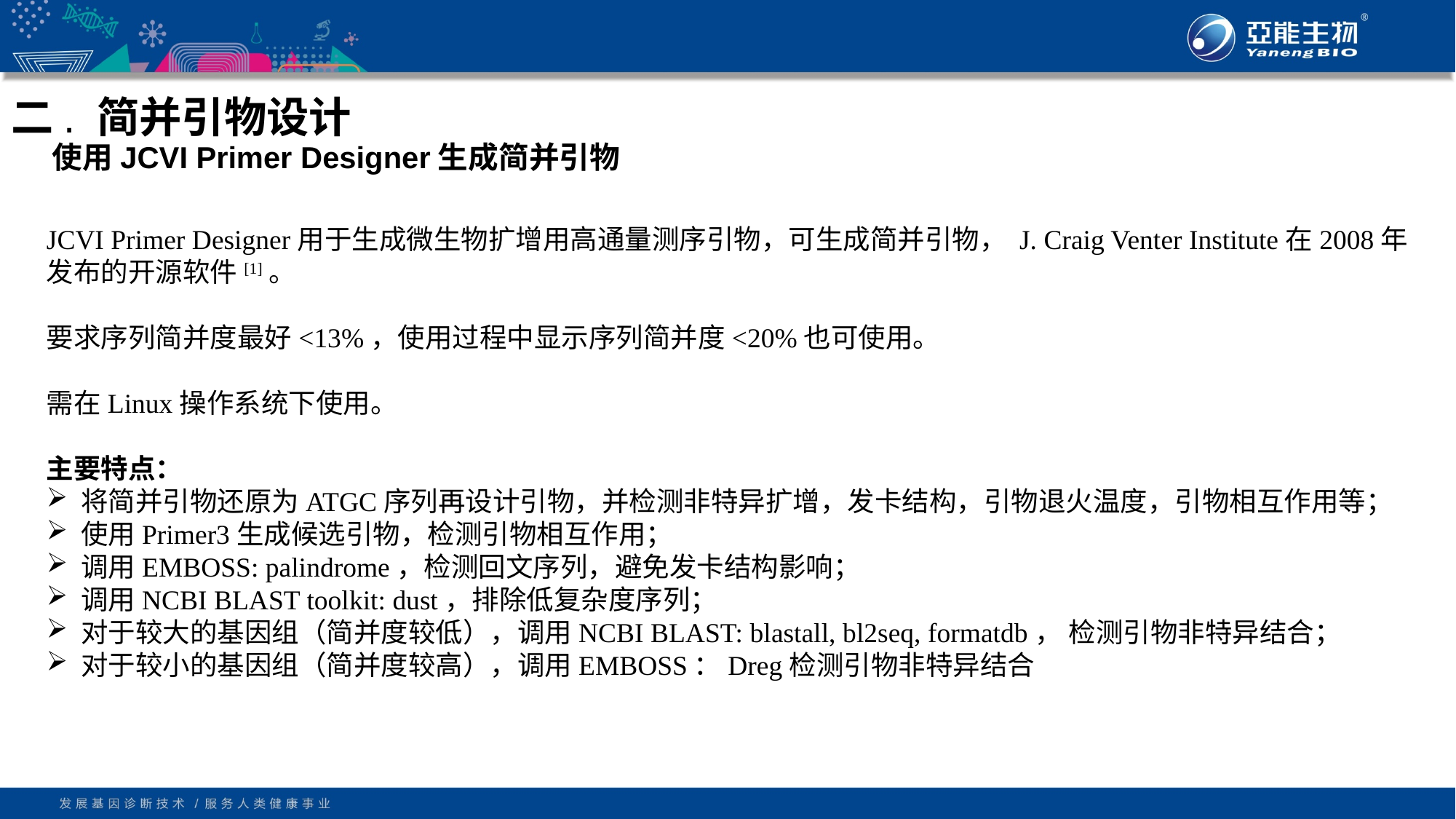

# 二. 简并引物设计 使用JCVI Primer Designer生成简并引物
JCVI Primer Designer用于生成微生物扩增用高通量测序引物，可生成简并引物， J. Craig Venter Institute在2008年发布的开源软件[1]。
要求序列简并度最好<13%，使用过程中显示序列简并度<20%也可使用。
需在Linux操作系统下使用。
主要特点：
 将简并引物还原为ATGC序列再设计引物，并检测非特异扩增，发卡结构，引物退火温度，引物相互作用等；
 使用Primer3生成候选引物，检测引物相互作用；
 调用EMBOSS: palindrome，检测回文序列，避免发卡结构影响；
 调用NCBI BLAST toolkit: dust，排除低复杂度序列；
 对于较大的基因组（简并度较低），调用NCBI BLAST: blastall, bl2seq, formatdb， 检测引物非特异结合；
 对于较小的基因组（简并度较高），调用EMBOSS：Dreg检测引物非特异结合